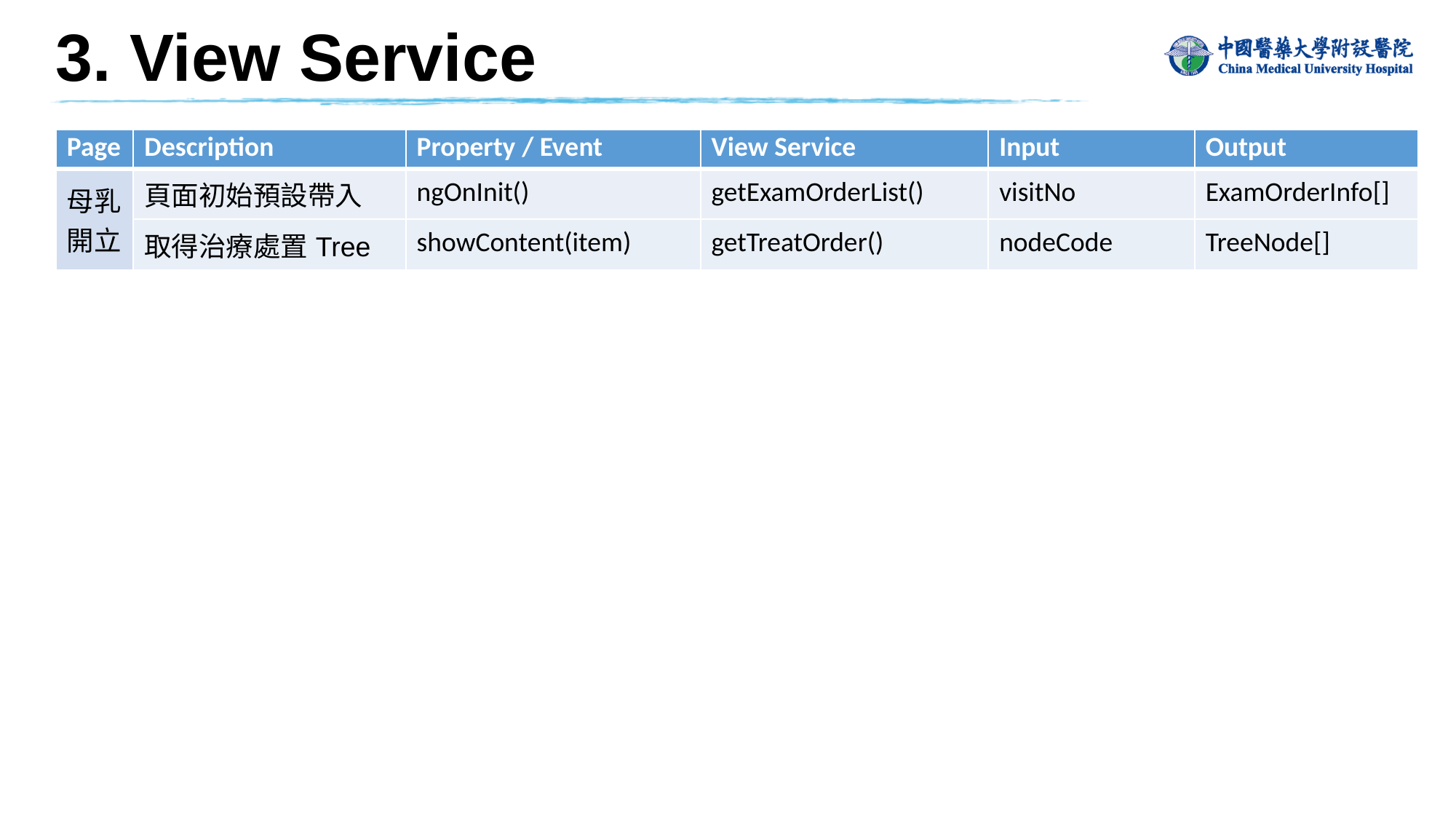

3. View Service
| Page | Description | Property / Event | View Service | Input | Output |
| --- | --- | --- | --- | --- | --- |
| 母乳開立 | 頁面初始預設帶入 | ngOnInit() | getExamOrderList() | visitNo | ExamOrderInfo[] |
|  | 取得治療處置Tree | showContent(item) | getTreatOrder() | nodeCode | TreeNode[] |